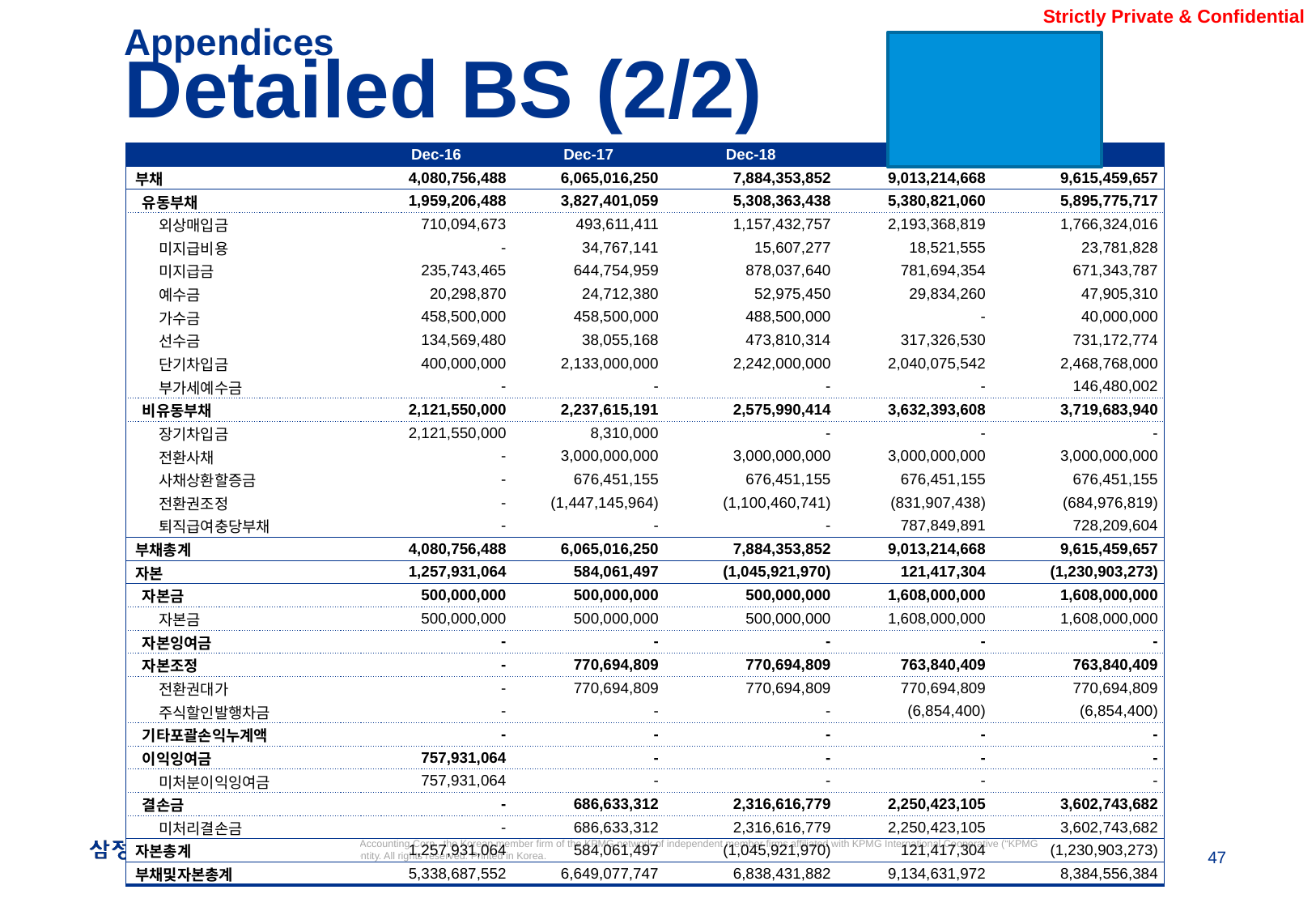

Appendices

Detailed BS (2/2)
|  | Dec-16 | Dec-17 | Dec-18 | Dec-19 | Jun-20 |
| --- | --- | --- | --- | --- | --- |
| 부채 | 4,080,756,488 | 6,065,016,250 | 7,884,353,852 | 9,013,214,668 | 9,615,459,657 |
| 유동부채 | 1,959,206,488 | 3,827,401,059 | 5,308,363,438 | 5,380,821,060 | 5,895,775,717 |
| 외상매입금 | 710,094,673 | 493,611,411 | 1,157,432,757 | 2,193,368,819 | 1,766,324,016 |
| 미지급비용 | - | 34,767,141 | 15,607,277 | 18,521,555 | 23,781,828 |
| 미지급금 | 235,743,465 | 644,754,959 | 878,037,640 | 781,694,354 | 671,343,787 |
| 예수금 | 20,298,870 | 24,712,380 | 52,975,450 | 29,834,260 | 47,905,310 |
| 가수금 | 458,500,000 | 458,500,000 | 488,500,000 | - | 40,000,000 |
| 선수금 | 134,569,480 | 38,055,168 | 473,810,314 | 317,326,530 | 731,172,774 |
| 단기차입금 | 400,000,000 | 2,133,000,000 | 2,242,000,000 | 2,040,075,542 | 2,468,768,000 |
| 부가세예수금 | - | - | - | - | 146,480,002 |
| 비유동부채 | 2,121,550,000 | 2,237,615,191 | 2,575,990,414 | 3,632,393,608 | 3,719,683,940 |
| 장기차입금 | 2,121,550,000 | 8,310,000 | - | - | - |
| 전환사채 | - | 3,000,000,000 | 3,000,000,000 | 3,000,000,000 | 3,000,000,000 |
| 사채상환할증금 | - | 676,451,155 | 676,451,155 | 676,451,155 | 676,451,155 |
| 전환권조정 | - | (1,447,145,964) | (1,100,460,741) | (831,907,438) | (684,976,819) |
| 퇴직급여충당부채 | - | - | - | 787,849,891 | 728,209,604 |
| 부채총계 | 4,080,756,488 | 6,065,016,250 | 7,884,353,852 | 9,013,214,668 | 9,615,459,657 |
| 자본 | 1,257,931,064 | 584,061,497 | (1,045,921,970) | 121,417,304 | (1,230,903,273) |
| 자본금 | 500,000,000 | 500,000,000 | 500,000,000 | 1,608,000,000 | 1,608,000,000 |
| 자본금 | 500,000,000 | 500,000,000 | 500,000,000 | 1,608,000,000 | 1,608,000,000 |
| 자본잉여금 | - | - | - | - | - |
| 자본조정 | - | 770,694,809 | 770,694,809 | 763,840,409 | 763,840,409 |
| 전환권대가 | - | 770,694,809 | 770,694,809 | 770,694,809 | 770,694,809 |
| 주식할인발행차금 | - | - | - | (6,854,400) | (6,854,400) |
| 기타포괄손익누계액 | - | - | - | - | - |
| 이익잉여금 | 757,931,064 | - | - | - | - |
| 미처분이익잉여금 | 757,931,064 | - | - | - | - |
| 결손금 | - | 686,633,312 | 2,316,616,779 | 2,250,423,105 | 3,602,743,682 |
| 미처리결손금 | - | 686,633,312 | 2,316,616,779 | 2,250,423,105 | 3,602,743,682 |
| 자본총계 | 1,257,931,064 | 584,061,497 | (1,045,921,970) | 121,417,304 | (1,230,903,273) |
| 부채및자본총계 | 5,338,687,552 | 6,649,077,747 | 6,838,431,882 | 9,134,631,972 | 8,384,556,384 |